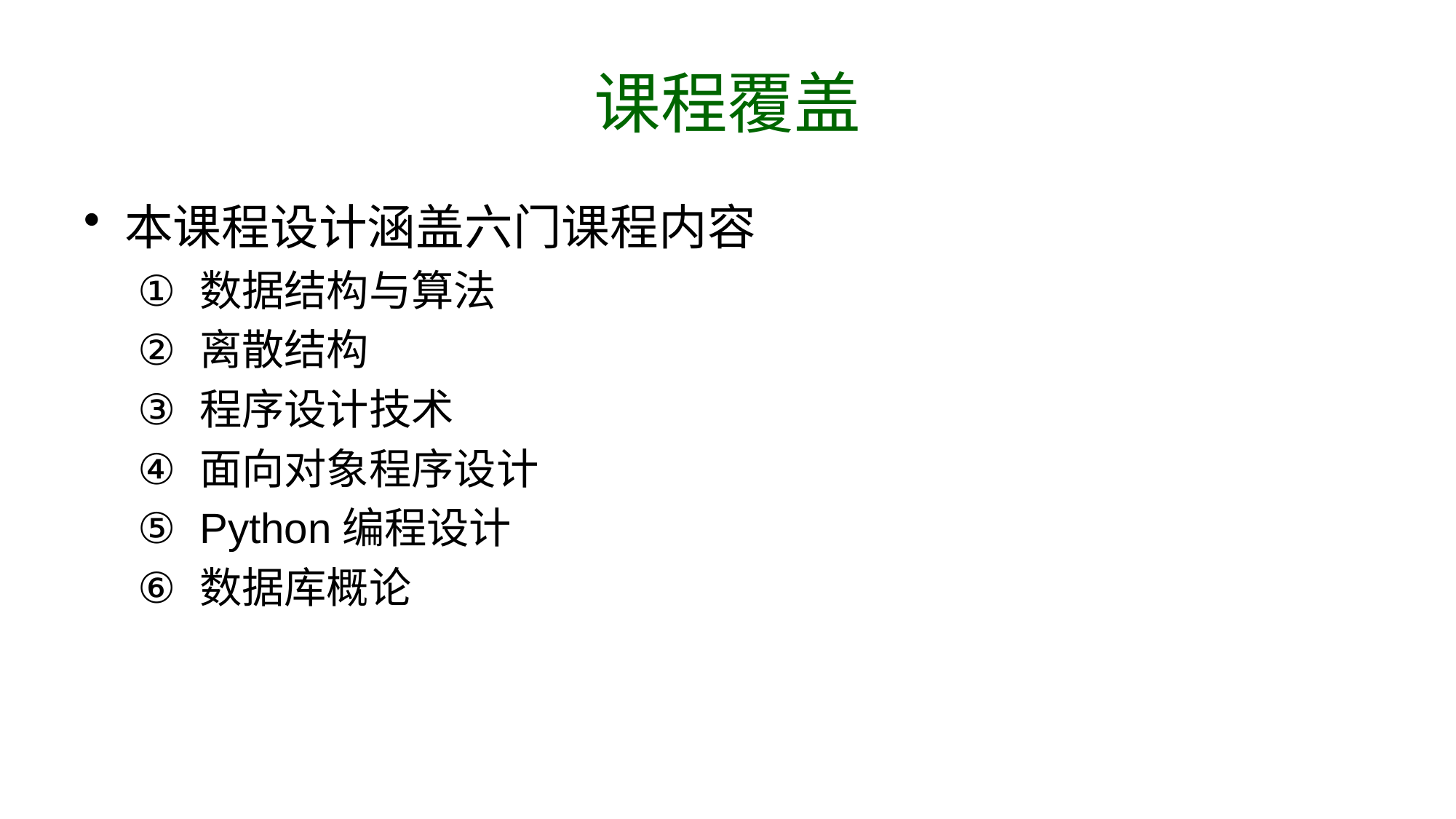

# 课程覆盖
本课程设计涵盖六门课程内容
数据结构与算法
离散结构
程序设计技术
面向对象程序设计
Python编程设计
数据库概论